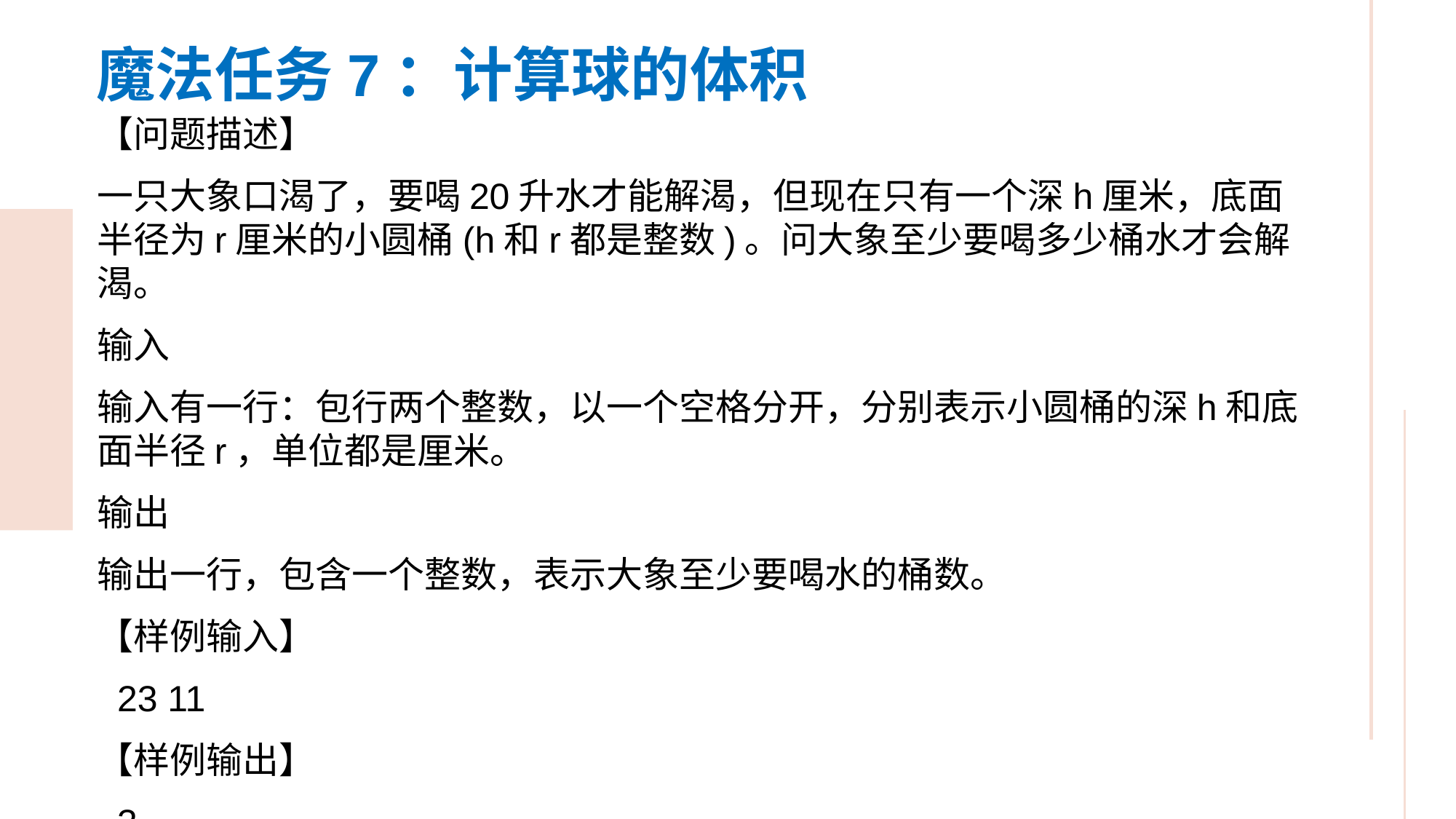

魔法任务7：计算球的体积
【问题描述】
一只大象口渴了，要喝20升水才能解渴，但现在只有一个深h厘米，底面半径为r厘米的小圆桶(h和r都是整数)。问大象至少要喝多少桶水才会解渴。
输入
输入有一行：包行两个整数，以一个空格分开，分别表示小圆桶的深h和底面半径r，单位都是厘米。
输出
输出一行，包含一个整数，表示大象至少要喝水的桶数。
【样例输入】
  23 11
【样例输出】
  3